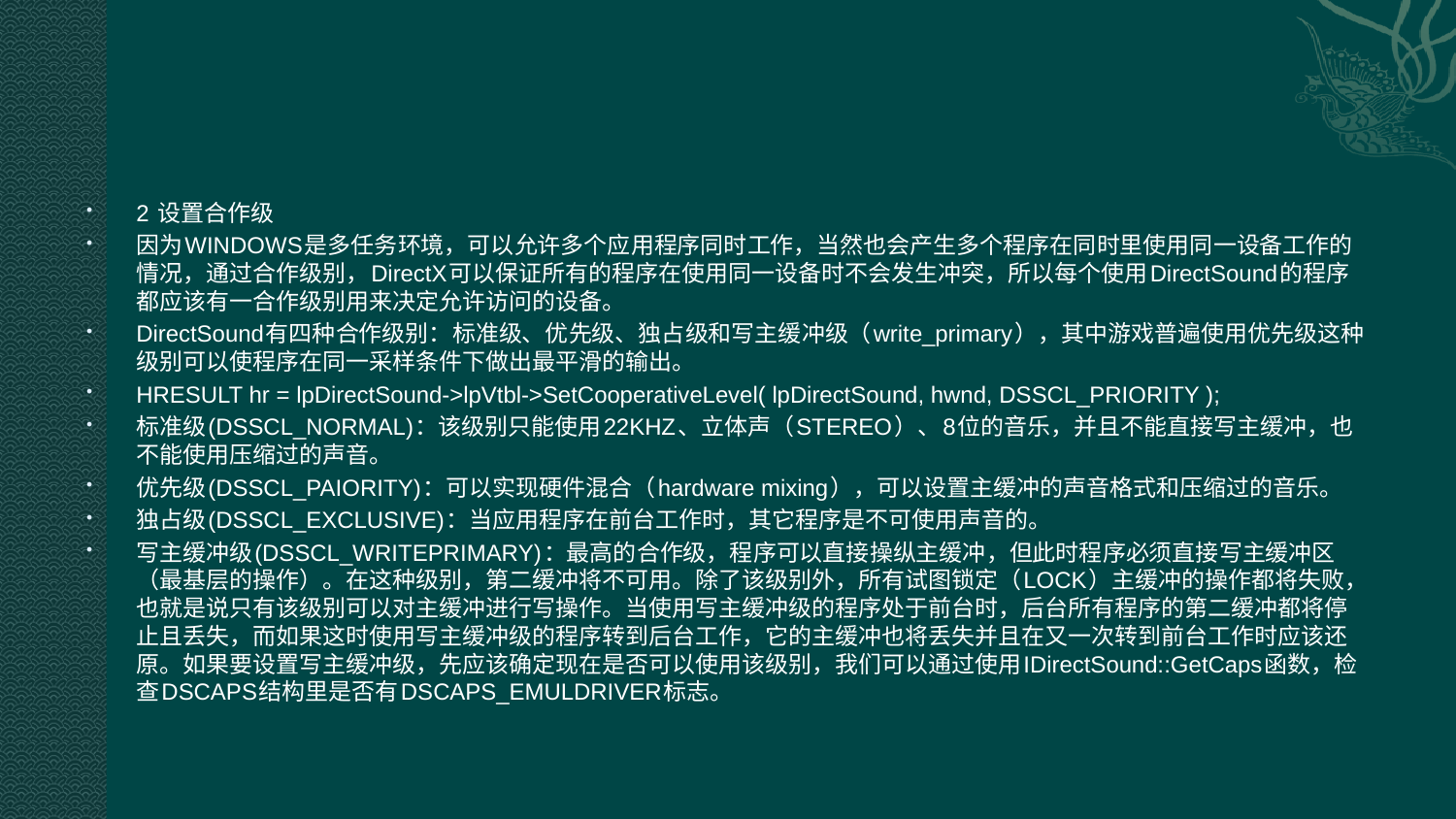

#
2 设置合作级
因为WINDOWS是多任务环境，可以允许多个应用程序同时工作，当然也会产生多个程序在同时里使用同一设备工作的情况，通过合作级别，DirectX可以保证所有的程序在使用同一设备时不会发生冲突，所以每个使用DirectSound的程序都应该有一合作级别用来决定允许访问的设备。
DirectSound有四种合作级别：标准级、优先级、独占级和写主缓冲级（write_primary），其中游戏普遍使用优先级这种级别可以使程序在同一采样条件下做出最平滑的输出。
HRESULT hr = lpDirectSound->lpVtbl->SetCooperativeLevel( lpDirectSound, hwnd, DSSCL_PRIORITY );
标准级(DSSCL_NORMAL)：该级别只能使用22KHZ、立体声（STEREO）、8位的音乐，并且不能直接写主缓冲，也不能使用压缩过的声音。
优先级(DSSCL_PAIORITY)：可以实现硬件混合（hardware mixing），可以设置主缓冲的声音格式和压缩过的音乐。
独占级(DSSCL_EXCLUSIVE)：当应用程序在前台工作时，其它程序是不可使用声音的。
写主缓冲级(DSSCL_WRITEPRIMARY)：最高的合作级，程序可以直接操纵主缓冲，但此时程序必须直接写主缓冲区（最基层的操作）。在这种级别，第二缓冲将不可用。除了该级别外，所有试图锁定（LOCK）主缓冲的操作都将失败，也就是说只有该级别可以对主缓冲进行写操作。当使用写主缓冲级的程序处于前台时，后台所有程序的第二缓冲都将停止且丢失，而如果这时使用写主缓冲级的程序转到后台工作，它的主缓冲也将丢失并且在又一次转到前台工作时应该还原。如果要设置写主缓冲级，先应该确定现在是否可以使用该级别，我们可以通过使用IDirectSound::GetCaps函数，检查DSCAPS结构里是否有DSCAPS_EMULDRIVER标志。